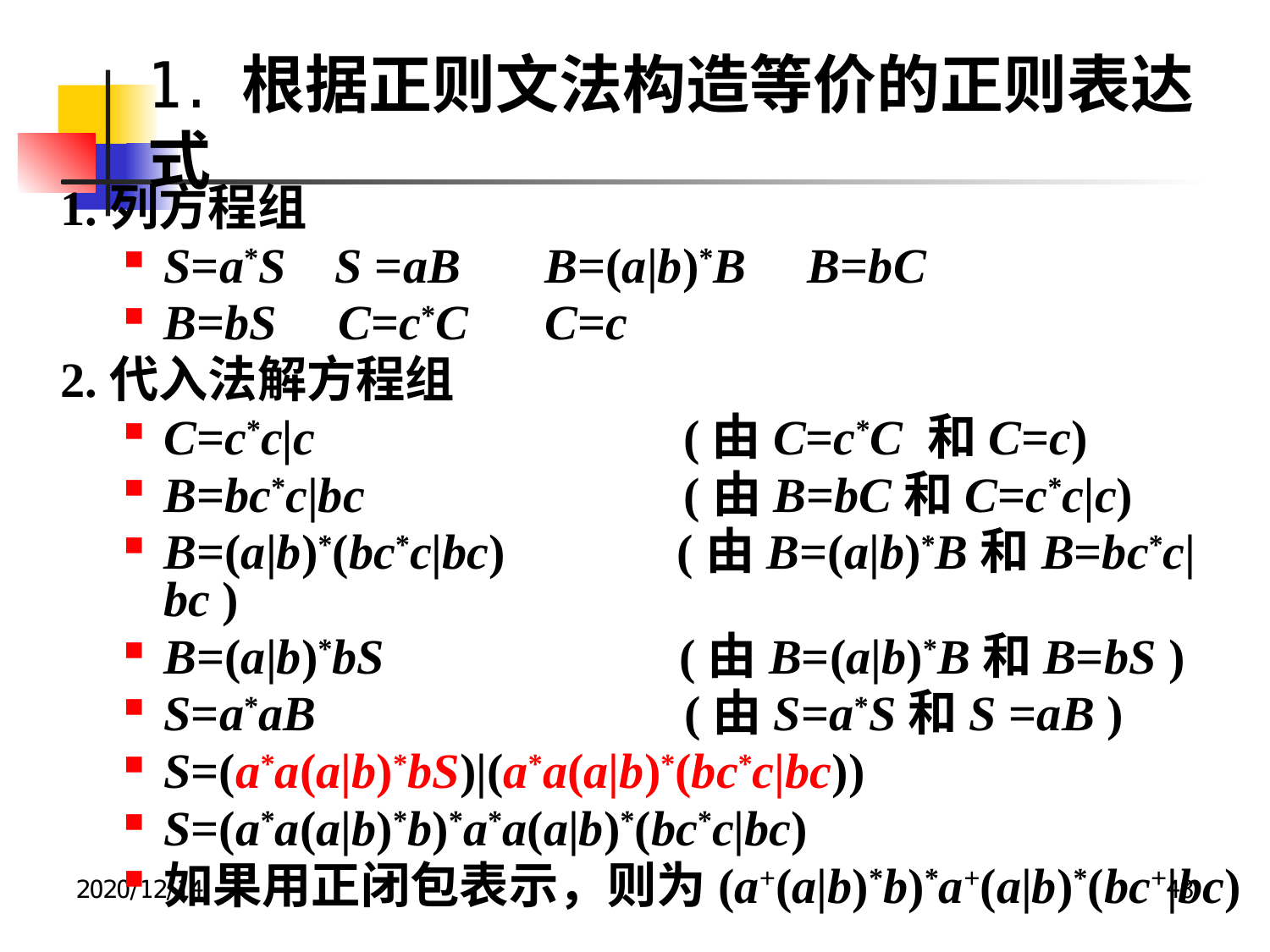

1. 根据正则文法构造等价的正则表达式
1.列方程组
S=a*S    S =aB    	B=(a|b)*B     B=bC
B=bS     C=c*C     	C=c
2.代入法解方程组
C=c*c|c                              (由C=c*C 和C=c)
B=bc*c|bc                          (由B=bC和C=c*c|c)
B=(a|b)*(bc*c|bc)              (由B=(a|b)*B和B=bc*c|bc )
B=(a|b)*bS                        (由B=(a|b)*B和B=bS )
S=a*aB                              (由S=a*S和S =aB )
S=(a*a(a|b)*bS)|(a*a(a|b)*(bc*c|bc))
S=(a*a(a|b)*b)*a*a(a|b)*(bc*c|bc)
如果用正闭包表示，则为(a+(a|b)*b)*a+(a|b)*(bc+|bc)
2020/12/14
48